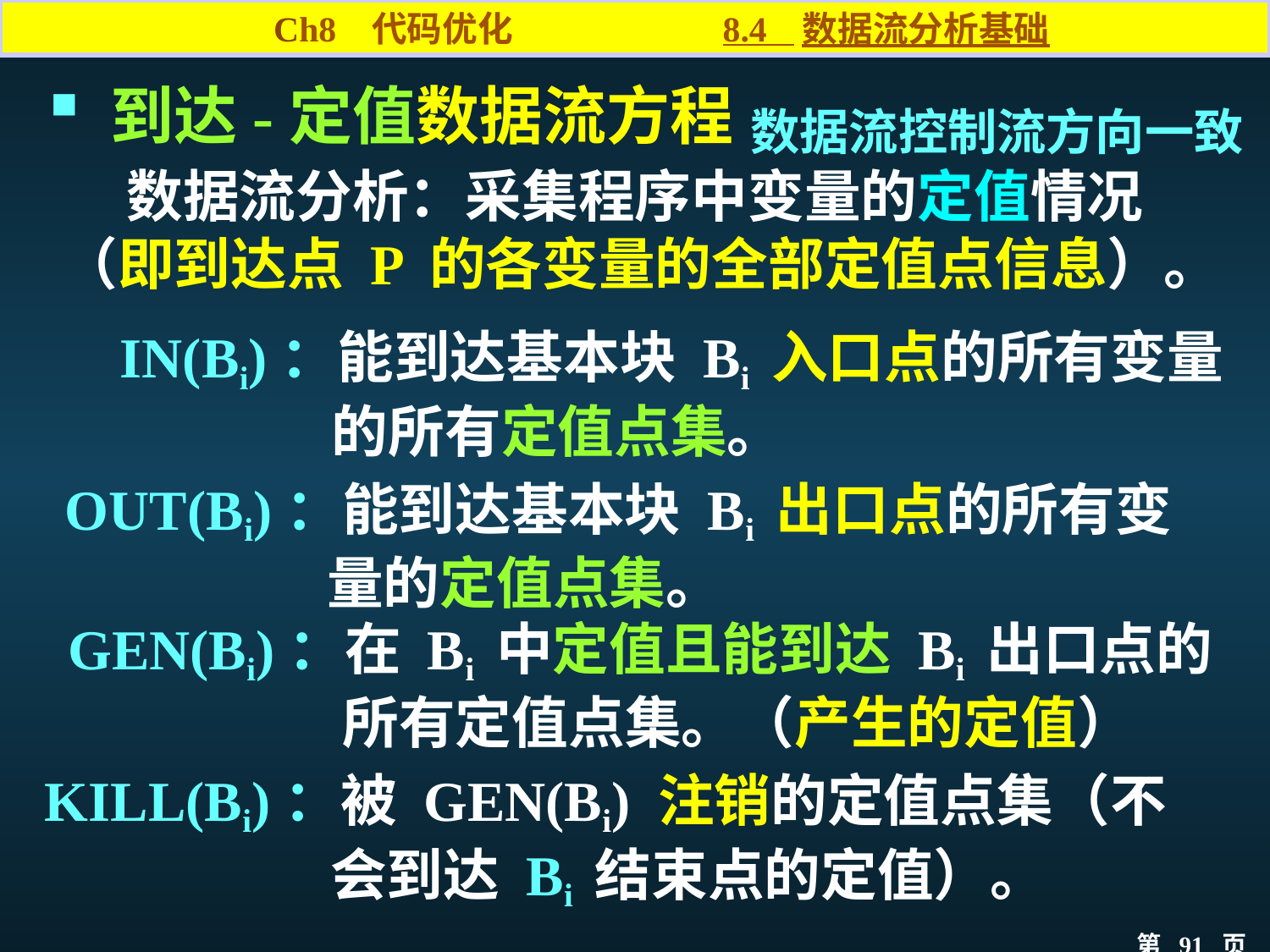

Ch8   代码优化                         8.4   数据流分析基础
 到达-定值数据流方程
数据流控制流方向一致
    数据流分析：采集程序中变量的定值情况（即到达点 P 的各变量的全部定值点信息）。
IN(Bi)：能到达基本块 Bi 入口点的所有变量的所有定值点集。
OUT(Bi)：能到达基本块 Bi 出口点的所有变量的定值点集。
GEN(Bi)：在 Bi 中定值且能到达 Bi 出口点的所有定值点集。（产生的定值）
KILL(Bi)：被 GEN(Bi) 注销的定值点集（不会到达 Bi 结束点的定值）。